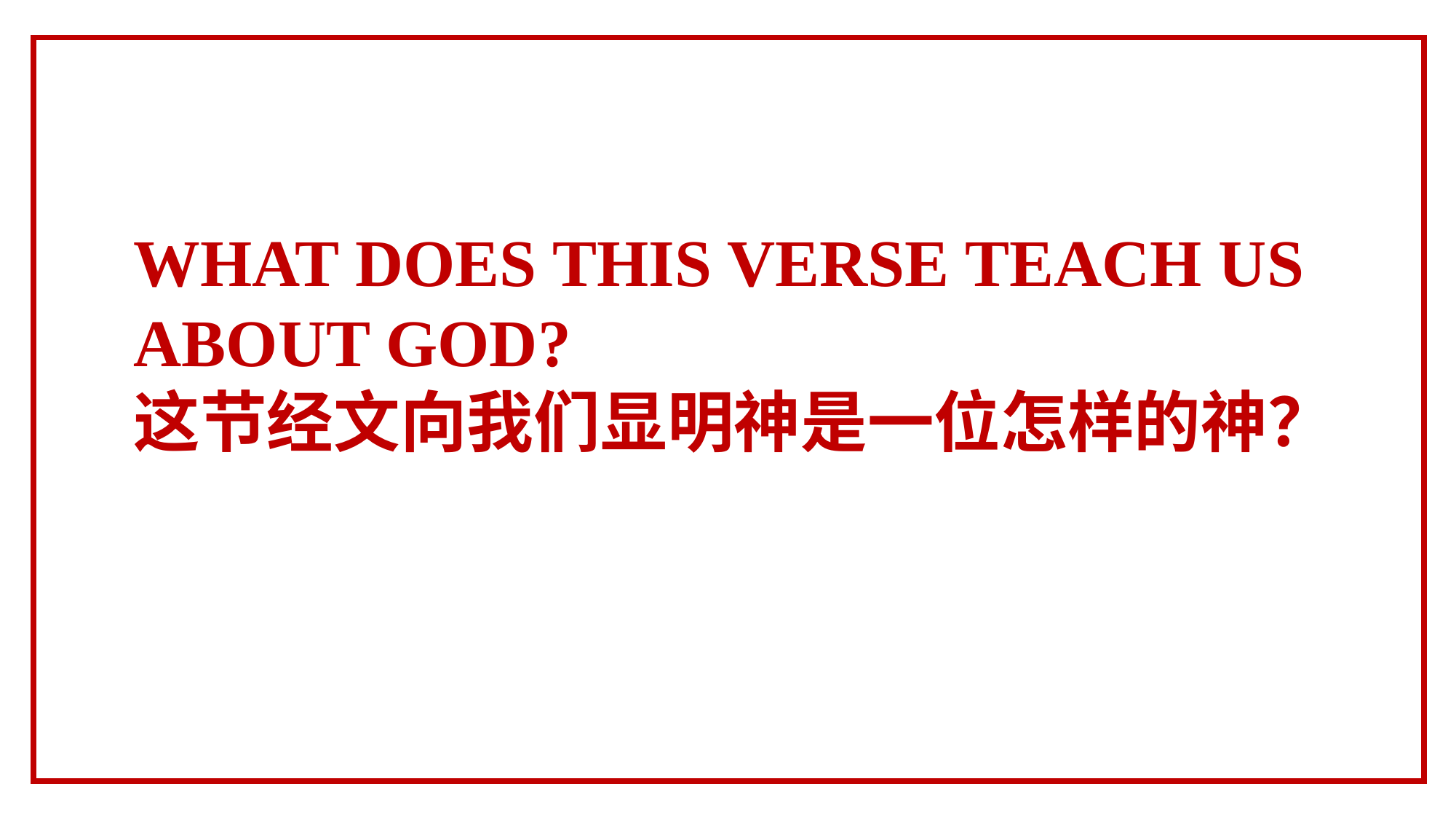

WHAT DOES THIS VERSE TEACH US ABOUT GOD?
这节经文向我们显明神是一位怎样的神？